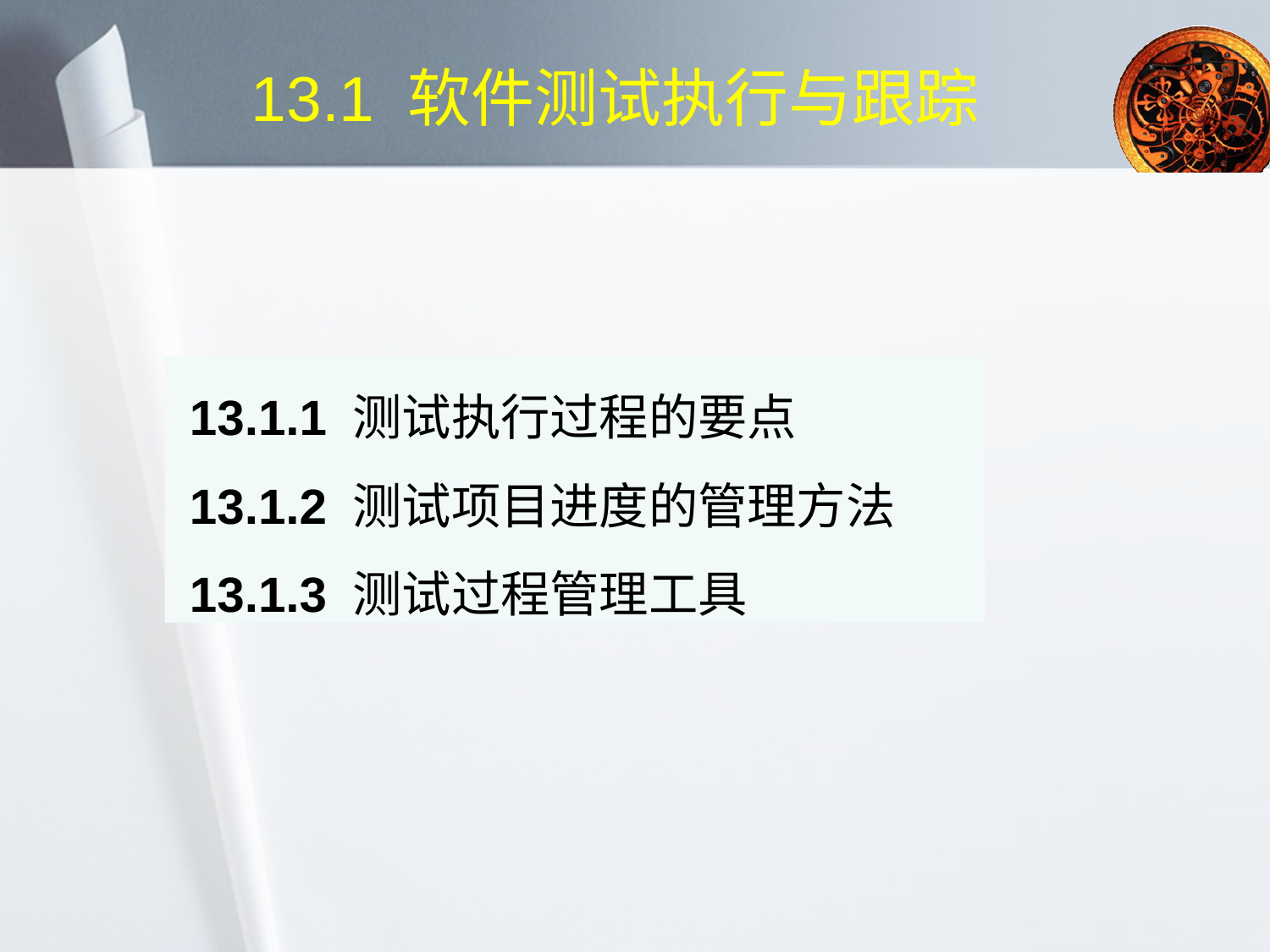

# 13.1 软件测试执行与跟踪

13.1.1 测试执行过程的要点
13.1.2 测试项目进度的管理方法 13.1.3 测试过程管理工具